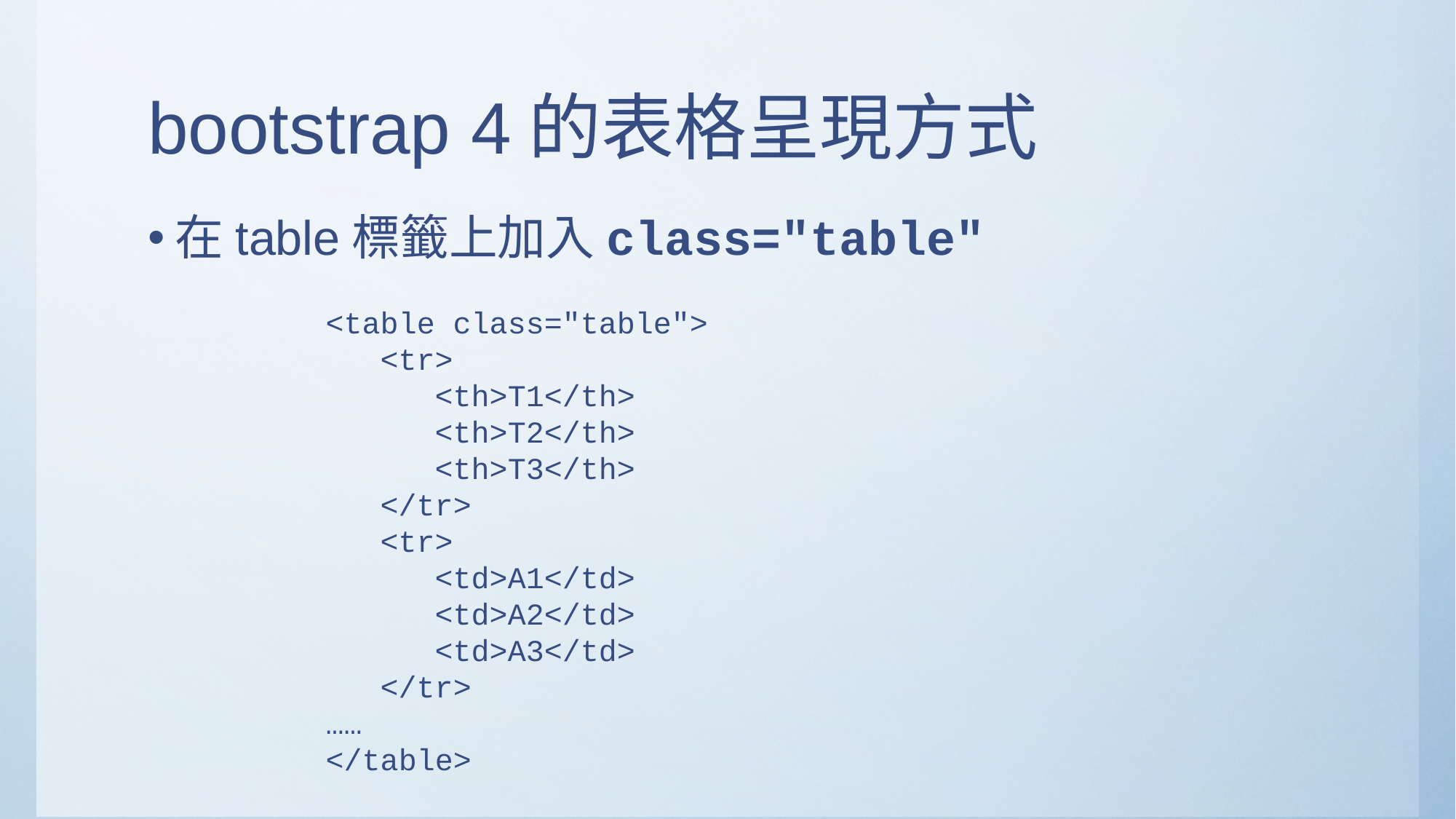

# bootstrap 4的表格呈現方式
在table標籤上加入class="table"
<table class="table">
   <tr>
      <th>T1</th>
      <th>T2</th>
      <th>T3</th>
   </tr>
   <tr>
      <td>A1</td>
      <td>A2</td>
      <td>A3</td>
   </tr>
……
</table>